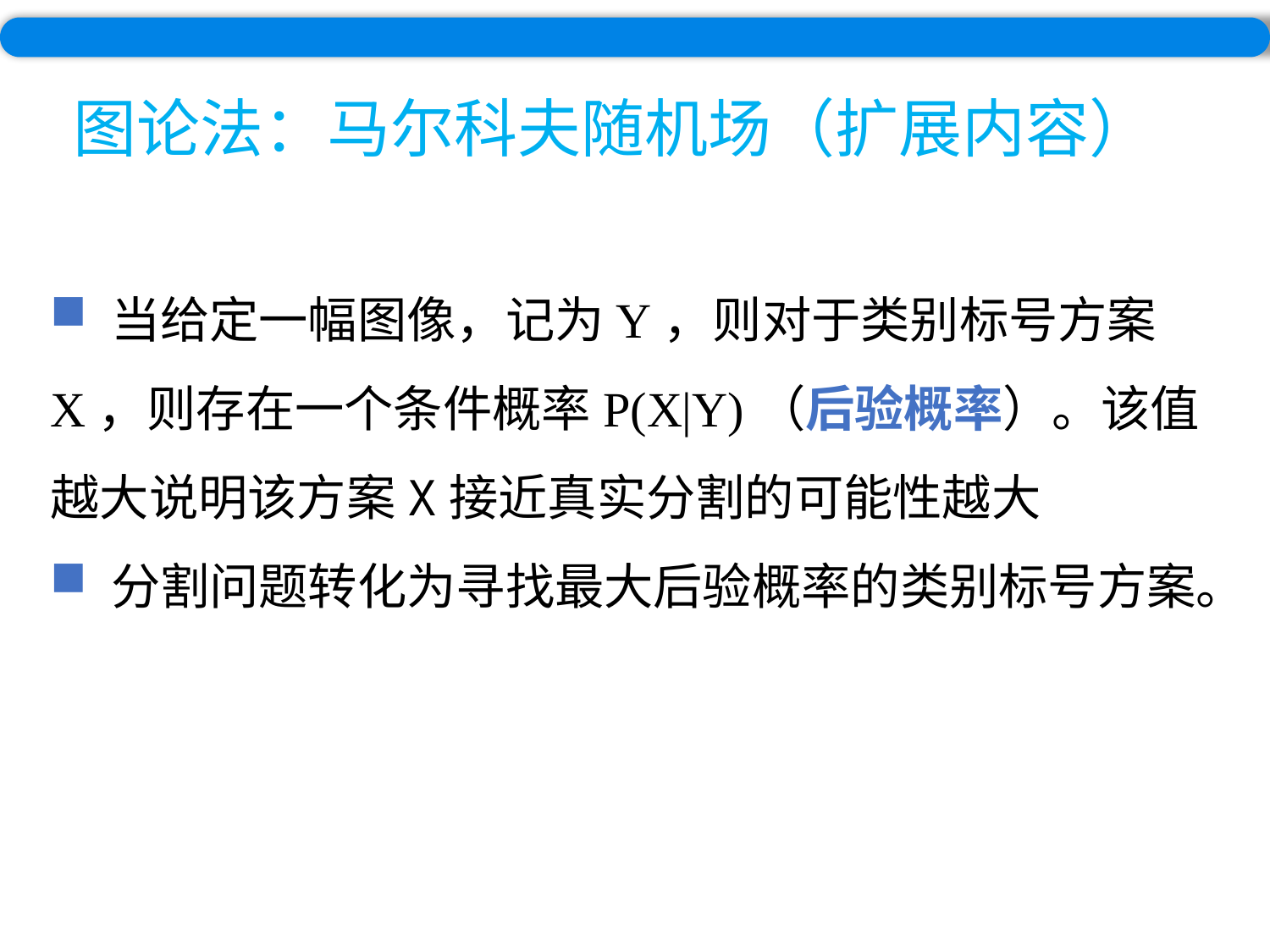

图论法：马尔科夫随机场（扩展内容）
 当给定一幅图像，记为Y，则对于类别标号方案X，则存在一个条件概率P(X|Y)（后验概率）。该值越大说明该方案X接近真实分割的可能性越大
 分割问题转化为寻找最大后验概率的类别标号方案。